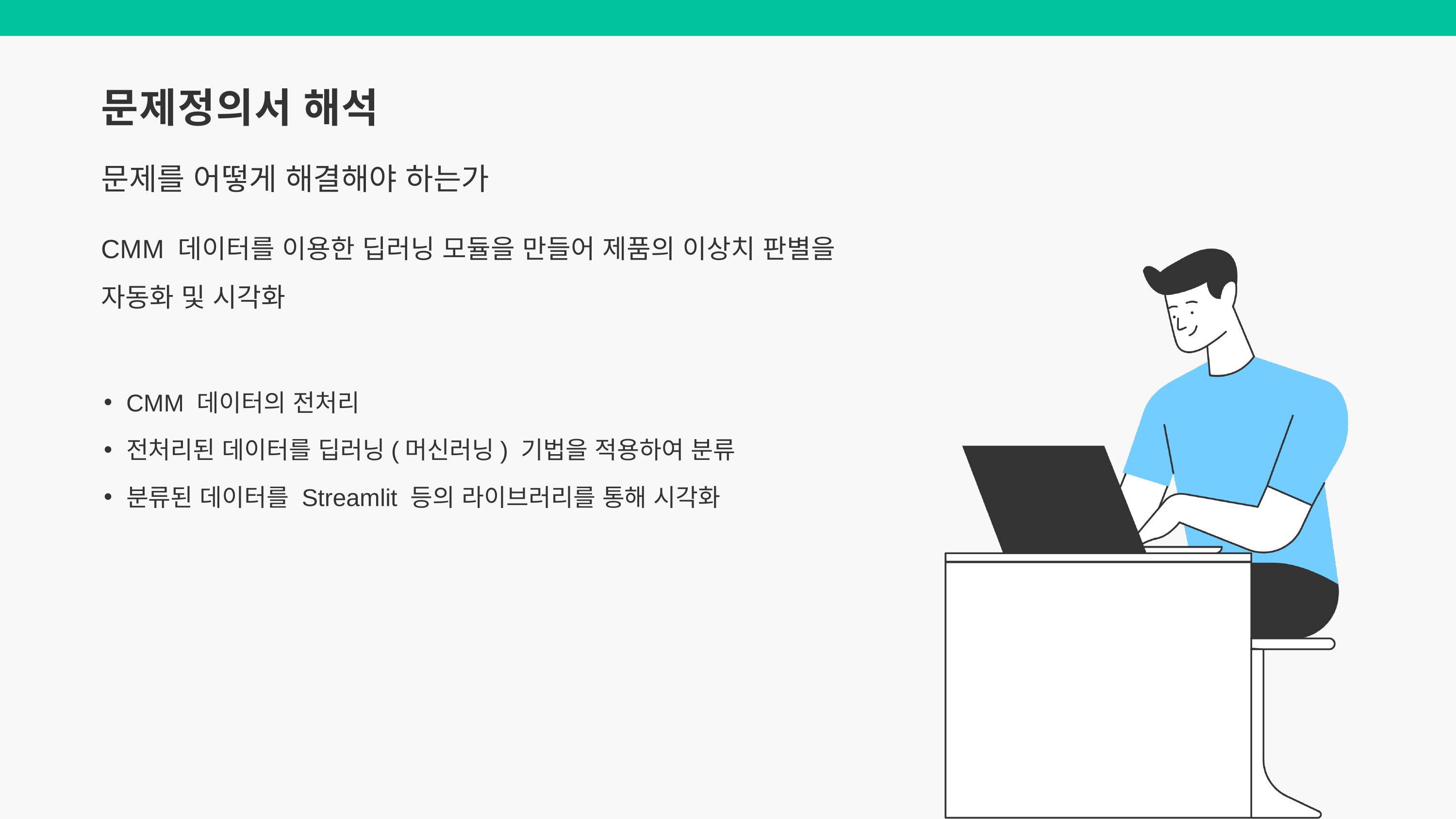

문제정의서 해석
문제를 어떻게 해결해야 하는가
CMM 데이터를 이용한 딥러닝 모듈을 만들어 제품의 이상치 판별을 자동화 및 시각화

CMM 데이터의 전처리
전처리된 데이터를 딥러닝(머신러닝) 기법을 적용하여 분류
분류된 데이터를 Streamlit 등의 라이브러리를 통해 시각화